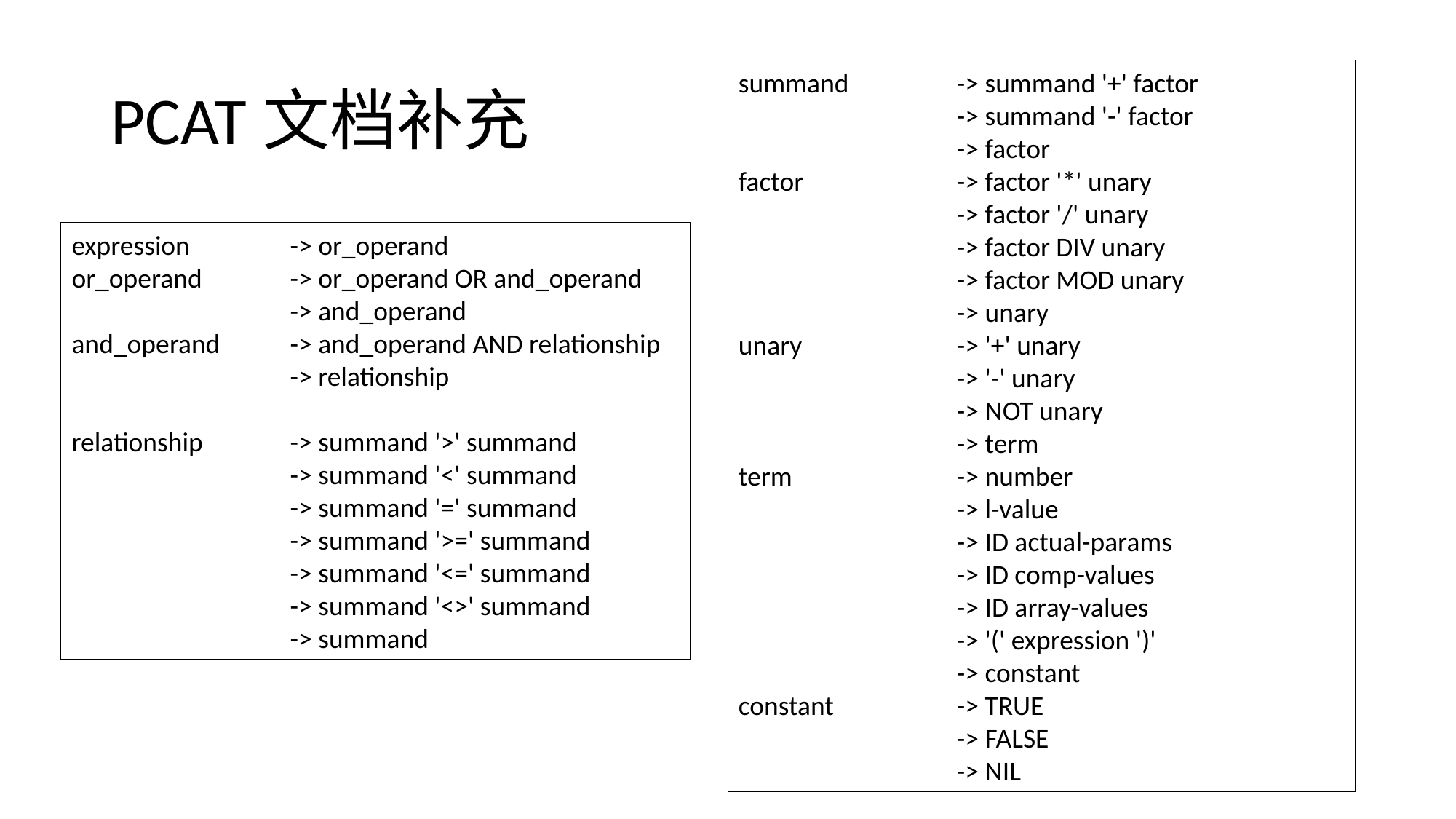

# PCAT文档补充
summand	-> summand '+' factor
		-> summand '-' factor
		-> factor
factor		-> factor '*' unary
		-> factor '/' unary
		-> factor DIV unary
		-> factor MOD unary
		-> unary
unary		-> '+' unary
		-> '-' unary
		-> NOT unary
		-> term
term		-> number
		-> l-value
		-> ID actual-params
		-> ID comp-values
		-> ID array-values
		-> '(' expression ')'
		-> constant
constant		-> TRUE
		-> FALSE
		-> NIL
expression	-> or_operand
or_operand	-> or_operand OR and_operand
		-> and_operand
and_operand	-> and_operand AND relationship
		-> relationship

relationship	-> summand '>' summand
		-> summand '<' summand
		-> summand '=' summand
		-> summand '>=' summand
		-> summand '<=' summand
		-> summand '<>' summand
		-> summand